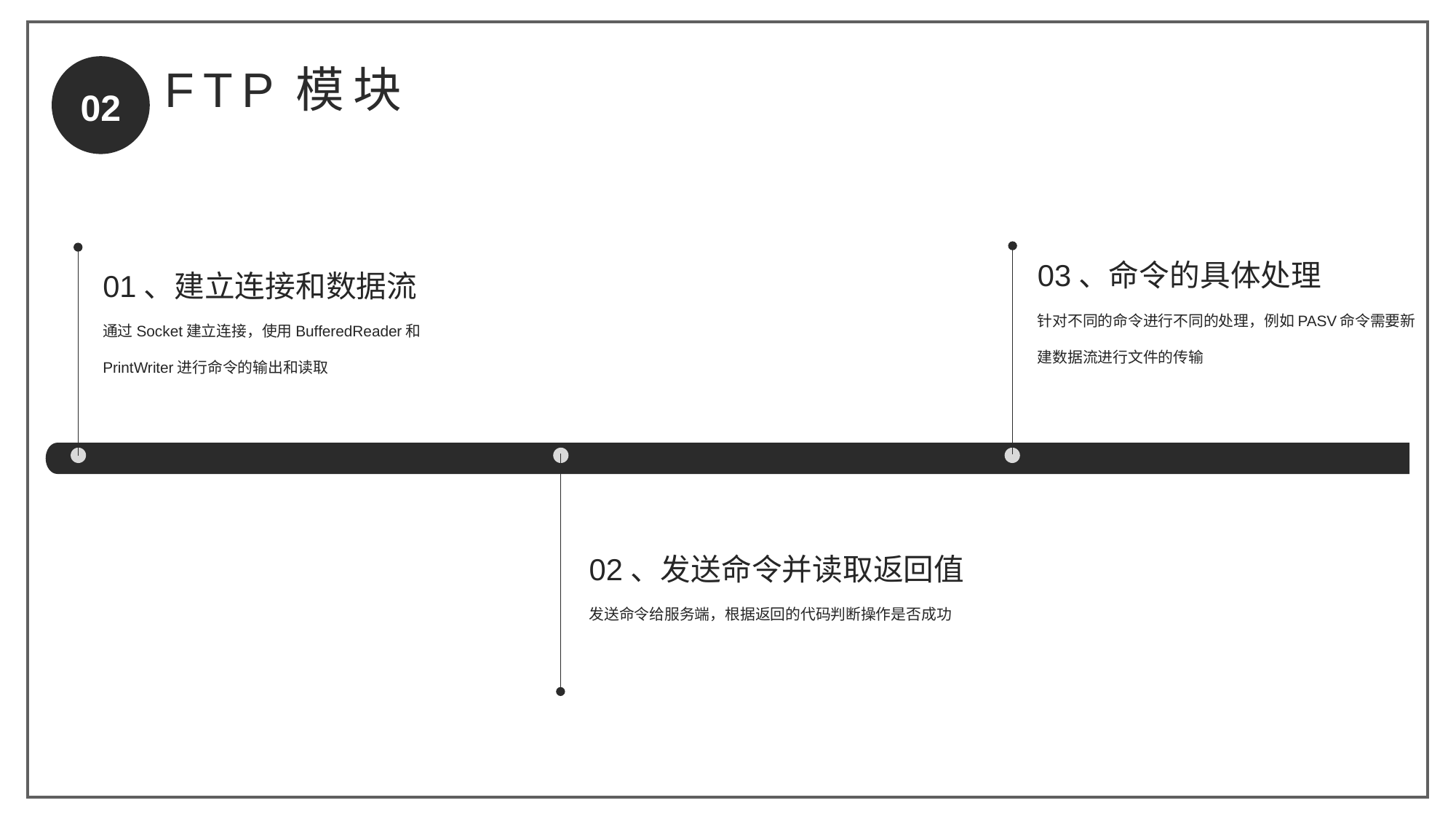

FTP模块
02
03、命令的具体处理
针对不同的命令进行不同的处理，例如PASV命令需要新建数据流进行文件的传输
01、建立连接和数据流
通过Socket建立连接，使用BufferedReader和PrintWriter进行命令的输出和读取

02、发送命令并读取返回值
发送命令给服务端，根据返回的代码判断操作是否成功